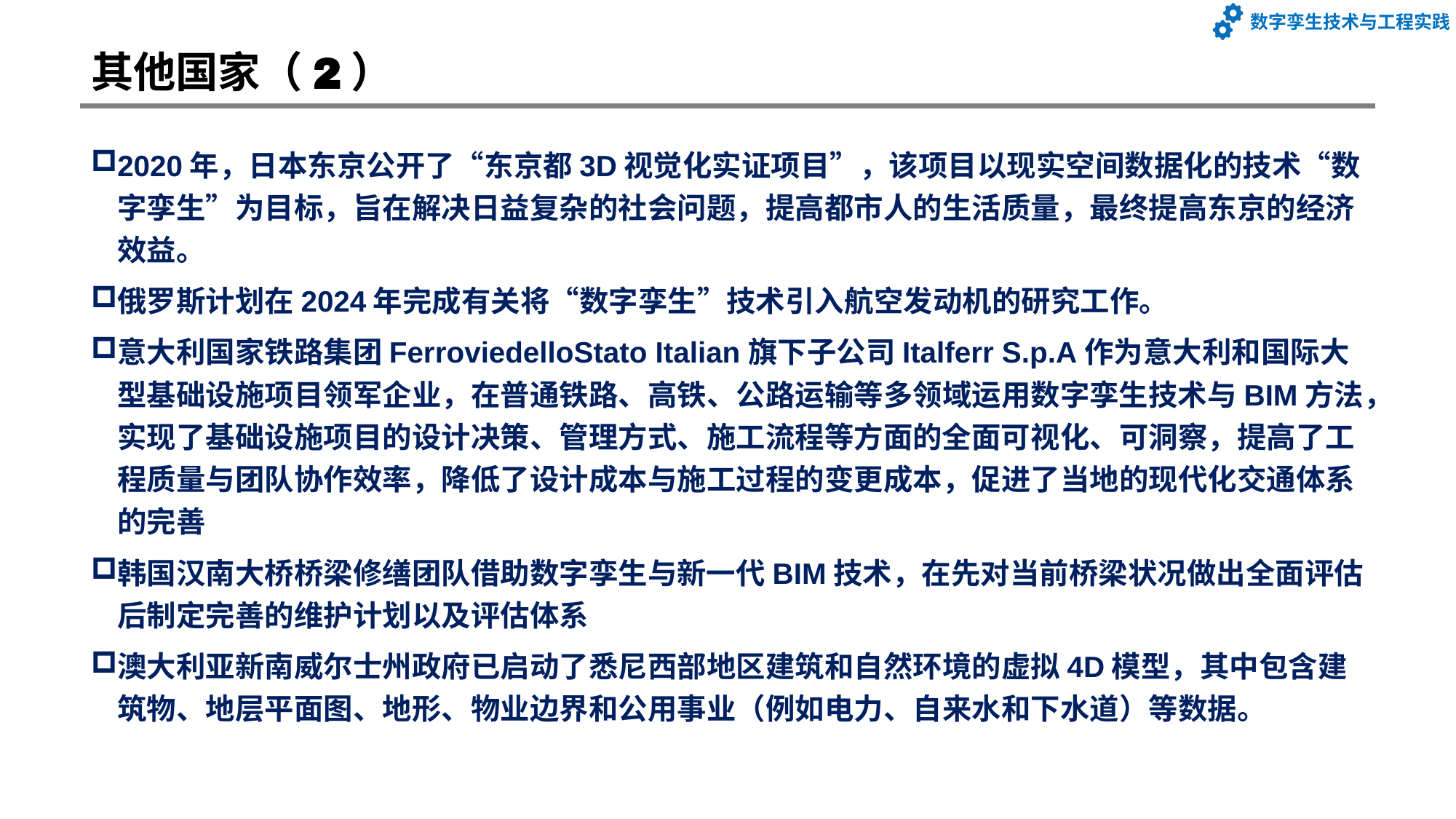

# 其他国家（2）
2020年，日本东京公开了“东京都3D视觉化实证项目”，该项目以现实空间数据化的技术“数字孪生”为目标，旨在解决日益复杂的社会问题，提高都市人的生活质量，最终提高东京的经济效益。
俄罗斯计划在2024年完成有关将“数字孪生”技术引入航空发动机的研究工作。
意大利国家铁路集团FerroviedelloStato Italian旗下子公司Italferr S.p.A作为意大利和国际大型基础设施项目领军企业，在普通铁路、高铁、公路运输等多领域运用数字孪生技术与BIM方法，实现了基础设施项目的设计决策、管理方式、施工流程等方面的全面可视化、可洞察，提高了工程质量与团队协作效率，降低了设计成本与施工过程的变更成本，促进了当地的现代化交通体系的完善
韩国汉南大桥桥梁修缮团队借助数字孪生与新一代BIM技术，在先对当前桥梁状况做出全面评估后制定完善的维护计划以及评估体系
澳大利亚新南威尔士州政府已启动了悉尼西部地区建筑和自然环境的虚拟4D模型，其中包含建筑物、地层平面图、地形、物业边界和公用事业（例如电力、自来水和下水道）等数据。